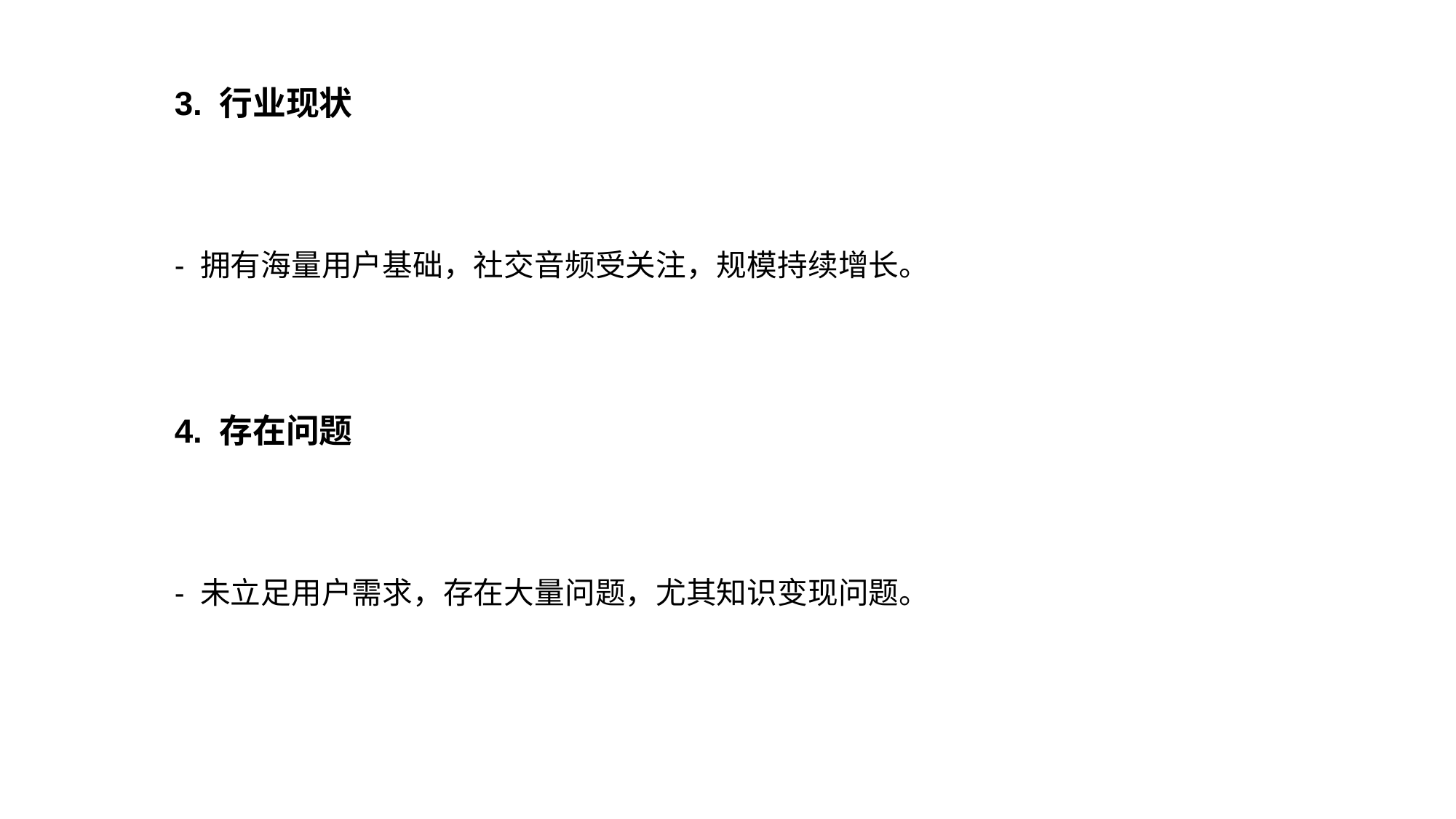

3. 行业现状

- 拥有海量用户基础，社交音频受关注，规模持续增长。
4. 存在问题
- 未立足用户需求，存在大量问题，尤其知识变现问题。